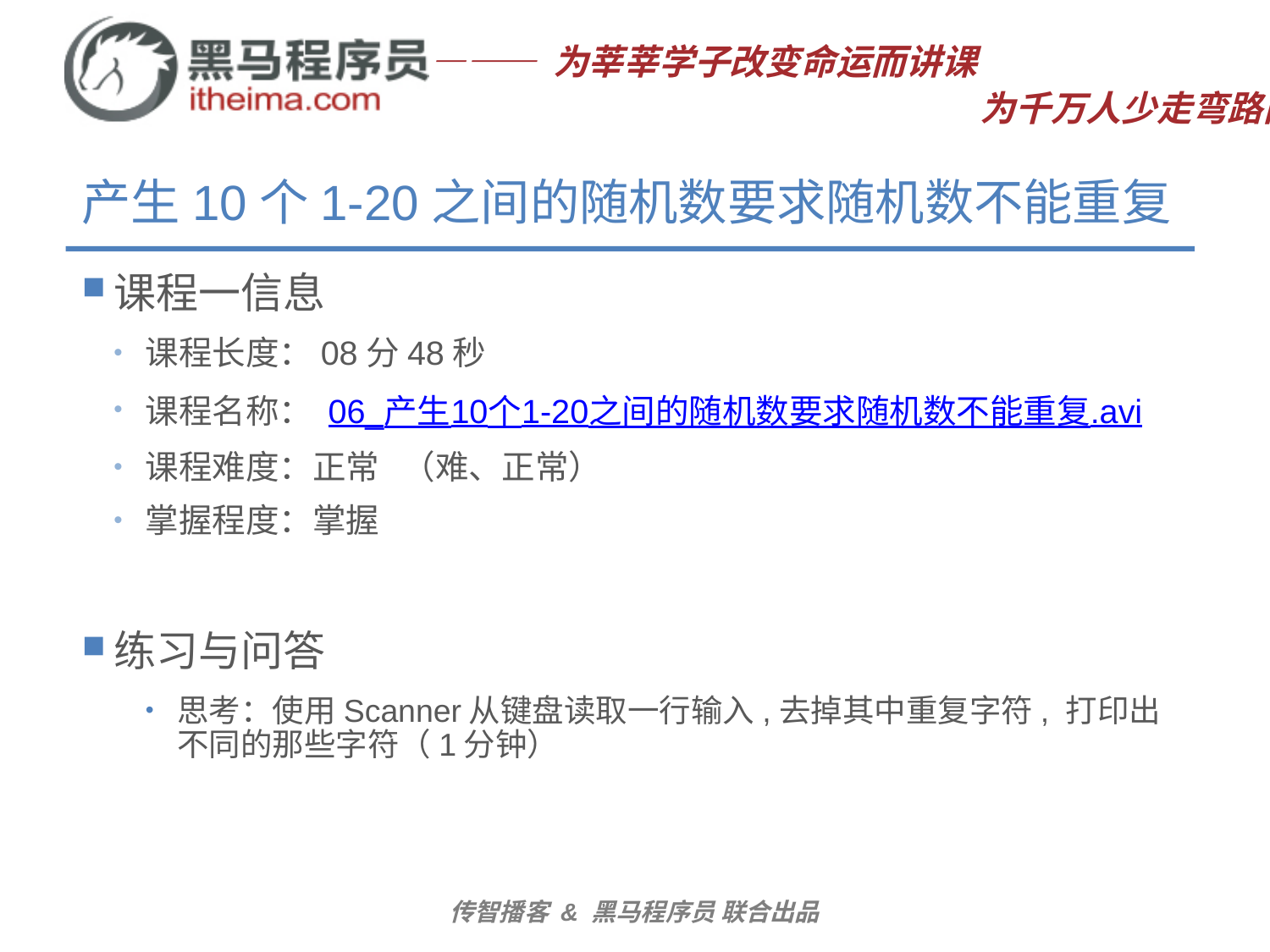

# 产生10个1-20之间的随机数要求随机数不能重复
课程一信息
课程长度：08分48秒
课程名称： 06_产生10个1-20之间的随机数要求随机数不能重复.avi
课程难度：正常   （难、正常）
掌握程度：掌握

练习与问答
思考：使用Scanner从键盘读取一行输入,去掉其中重复字符, 打印出不同的那些字符（1分钟）